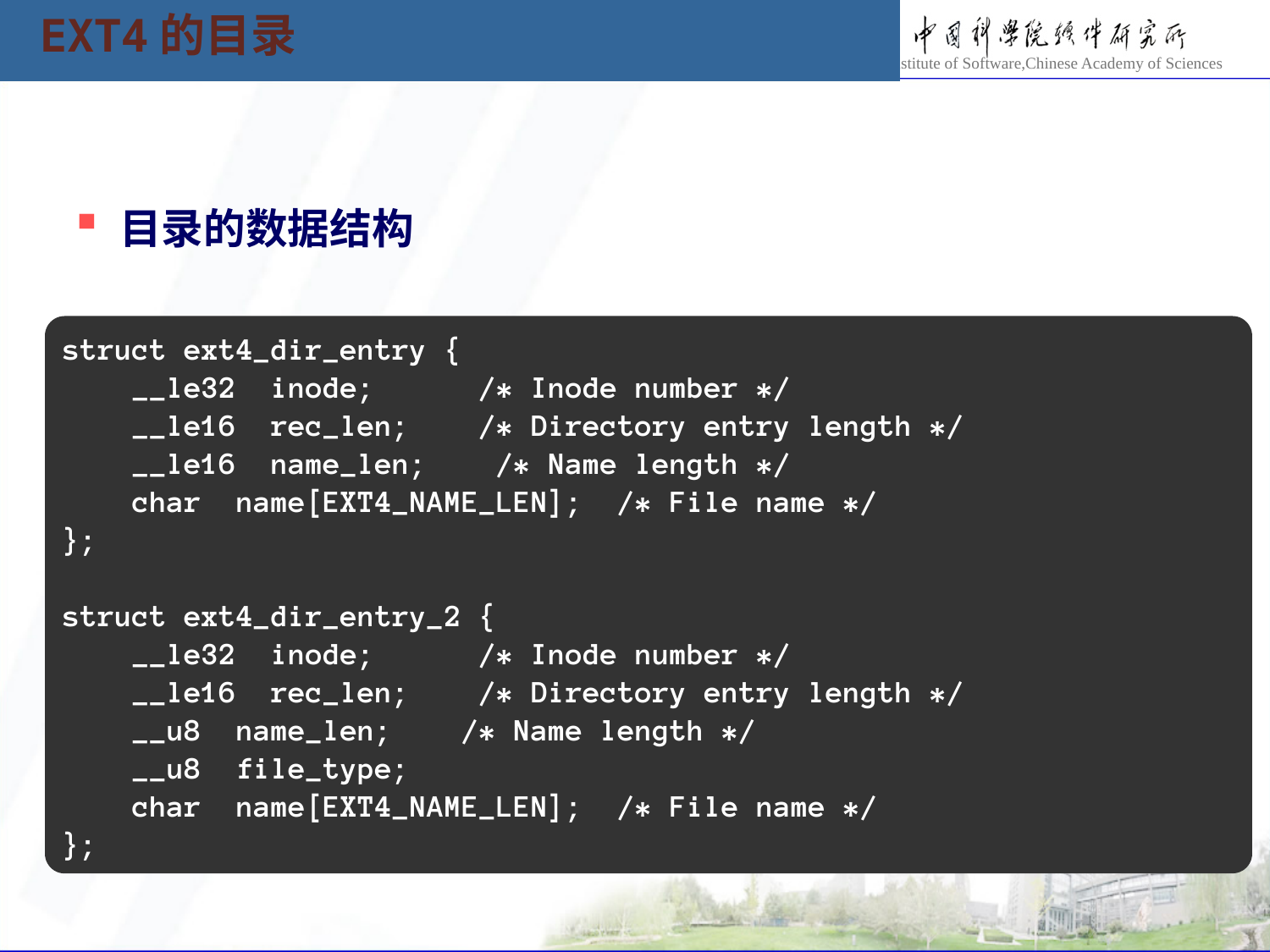

EXT4的目录
目录的数据结构

struct ext4_dir_entry {
    __le32  inode;      /* Inode number */
    __le16  rec_len;    /* Directory entry length */
    __le16  name_len;    /* Name length */
    char  name[EXT4_NAME_LEN];  /* File name */
};

struct ext4_dir_entry_2 {
    __le32  inode;      /* Inode number */
    __le16  rec_len;    /* Directory entry length */
    __u8  name_len;    /* Name length */
    __u8  file_type;
    char  name[EXT4_NAME_LEN];  /* File name */
};